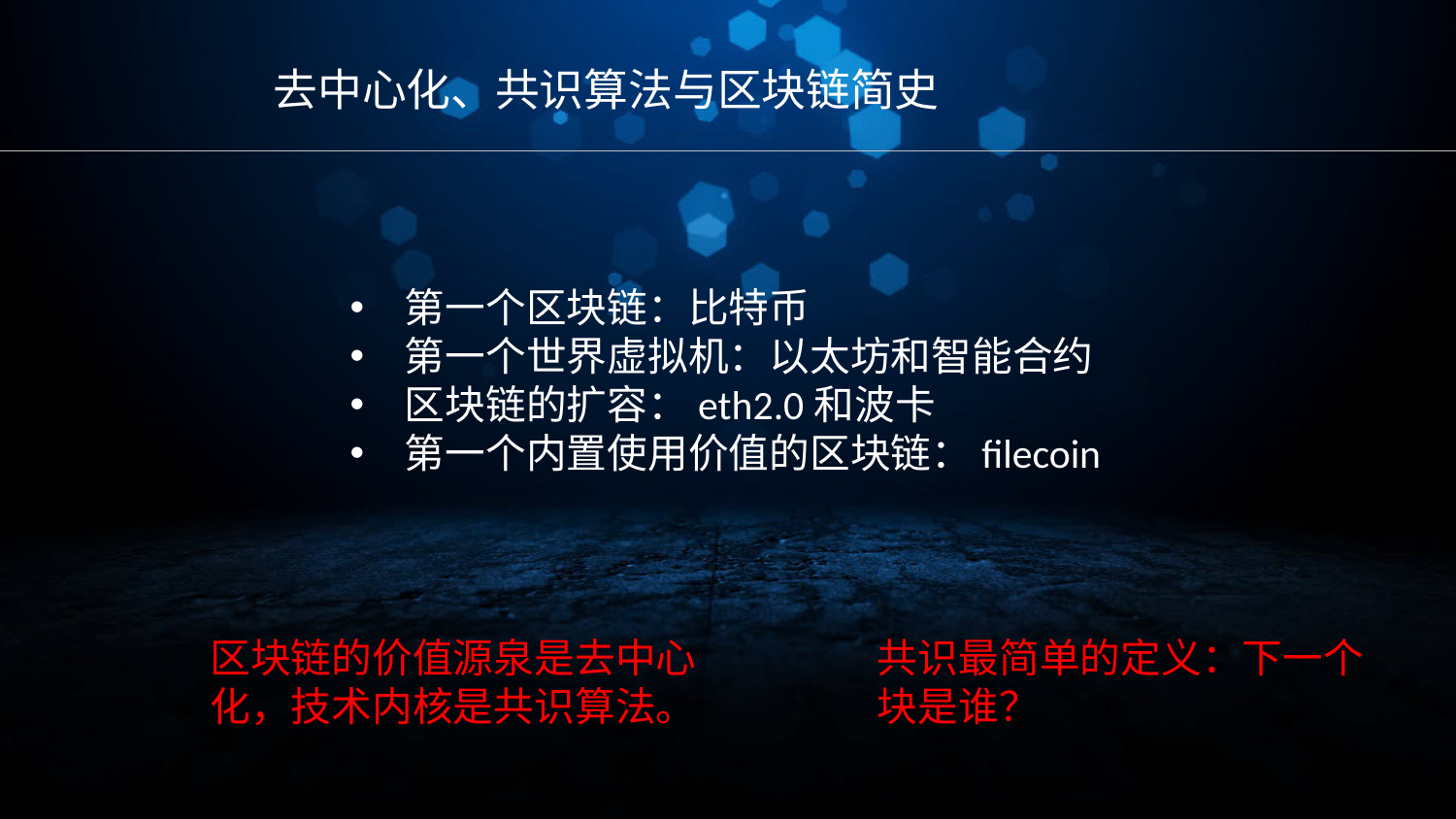

去中心化、共识算法与区块链简史
第一个区块链：比特币
第一个世界虚拟机：以太坊和智能合约
区块链的扩容：eth2.0和波卡
第一个内置使用价值的区块链：filecoin

区块链的价值源泉是去中心化，技术内核是共识算法。
共识最简单的定义：下一个块是谁？